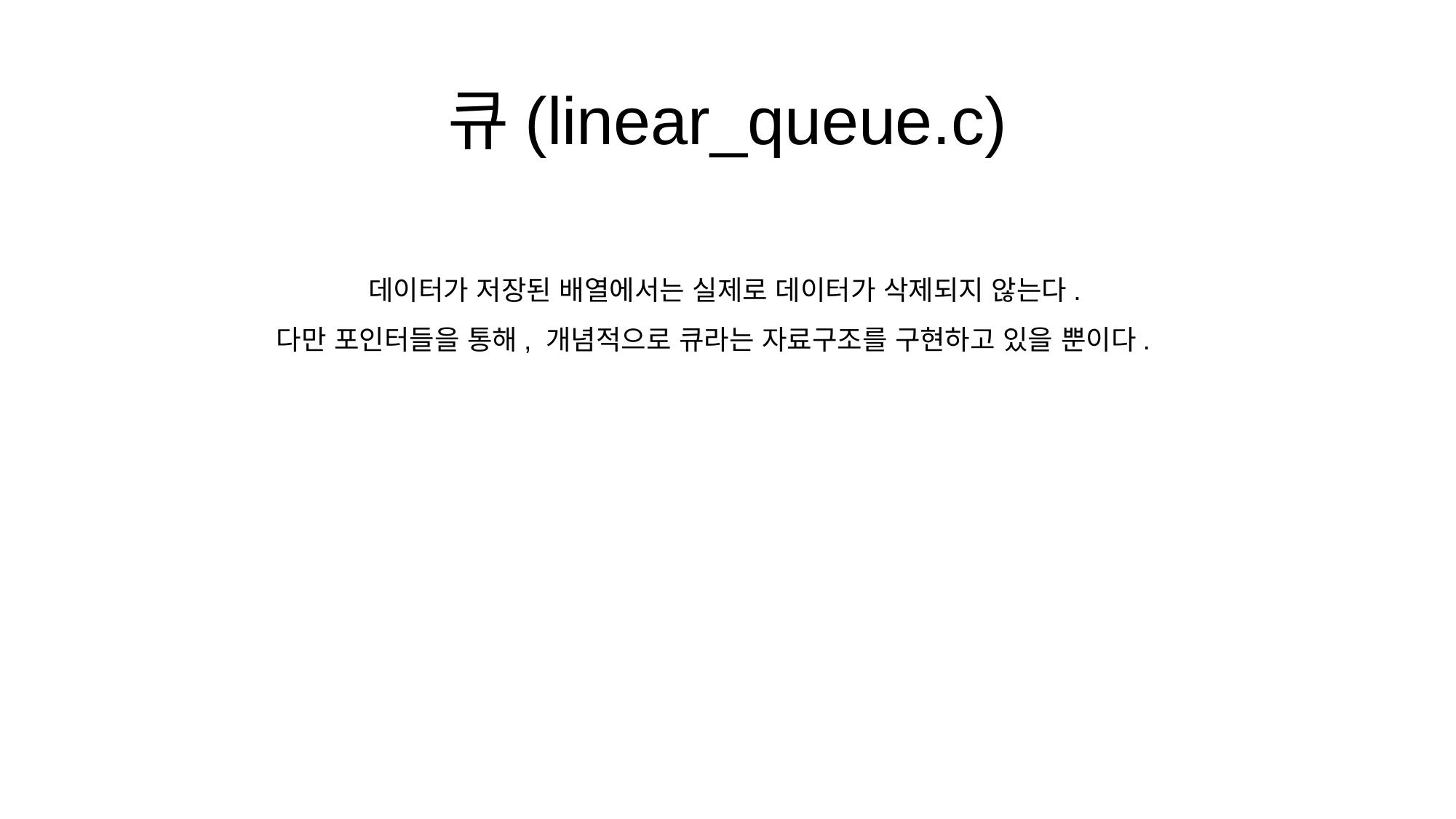

# 큐(linear_queue.c)
데이터가 저장된 배열에서는 실제로 데이터가 삭제되지 않는다.
다만 포인터들을 통해, 개념적으로 큐라는 자료구조를 구현하고 있을 뿐이다.